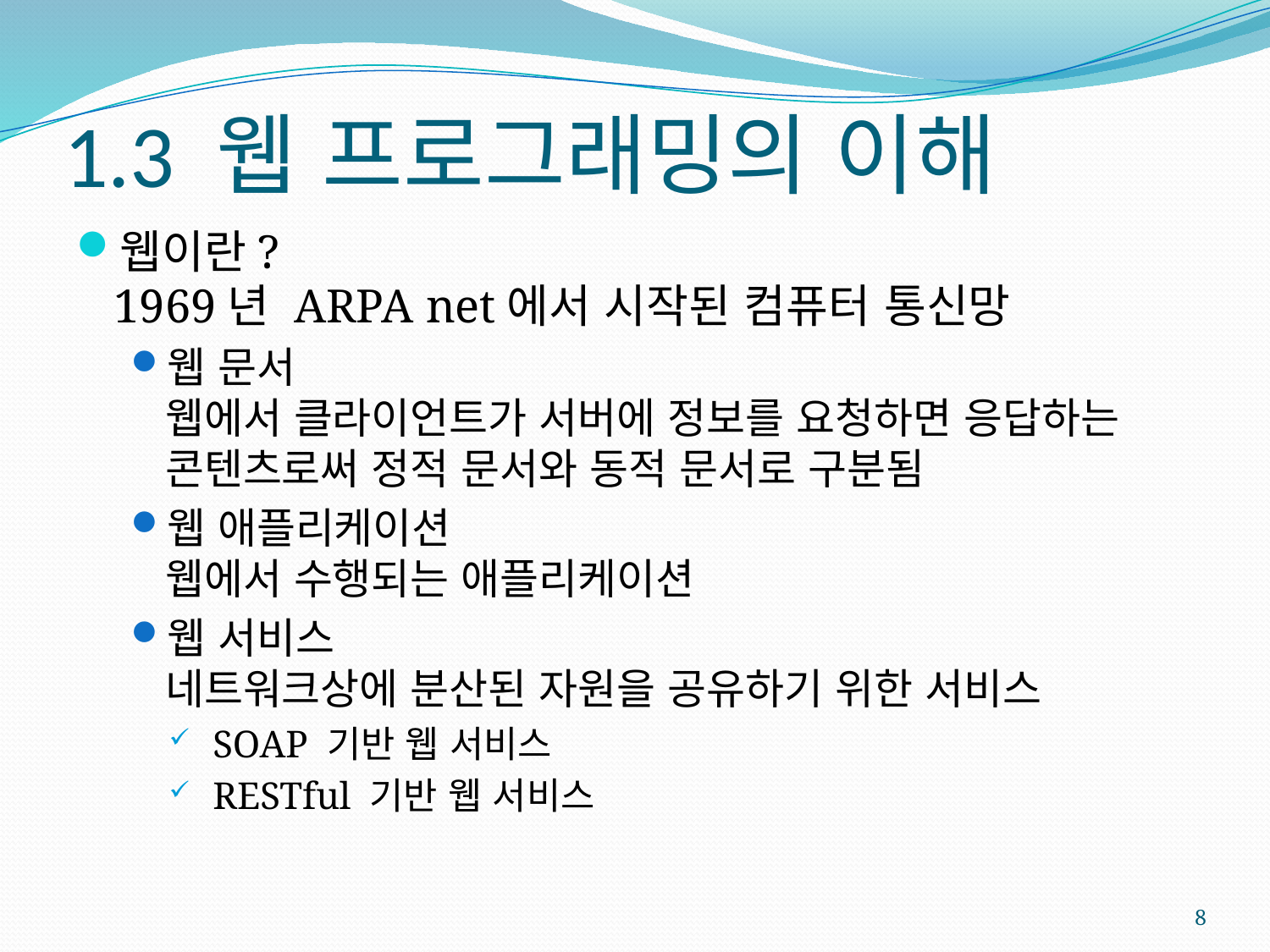

# 1.3 웹 프로그래밍의 이해
웹이란?
1969년 ARPA net에서 시작된 컴퓨터 통신망
웹 문서
웹에서 클라이언트가 서버에 정보를 요청하면 응답하는 콘텐츠로써 정적 문서와 동적 문서로 구분됨
웹 애플리케이션
웹에서 수행되는 애플리케이션
웹 서비스
네트워크상에 분산된 자원을 공유하기 위한 서비스
 SOAP 기반 웹 서비스
 RESTful 기반 웹 서비스
8